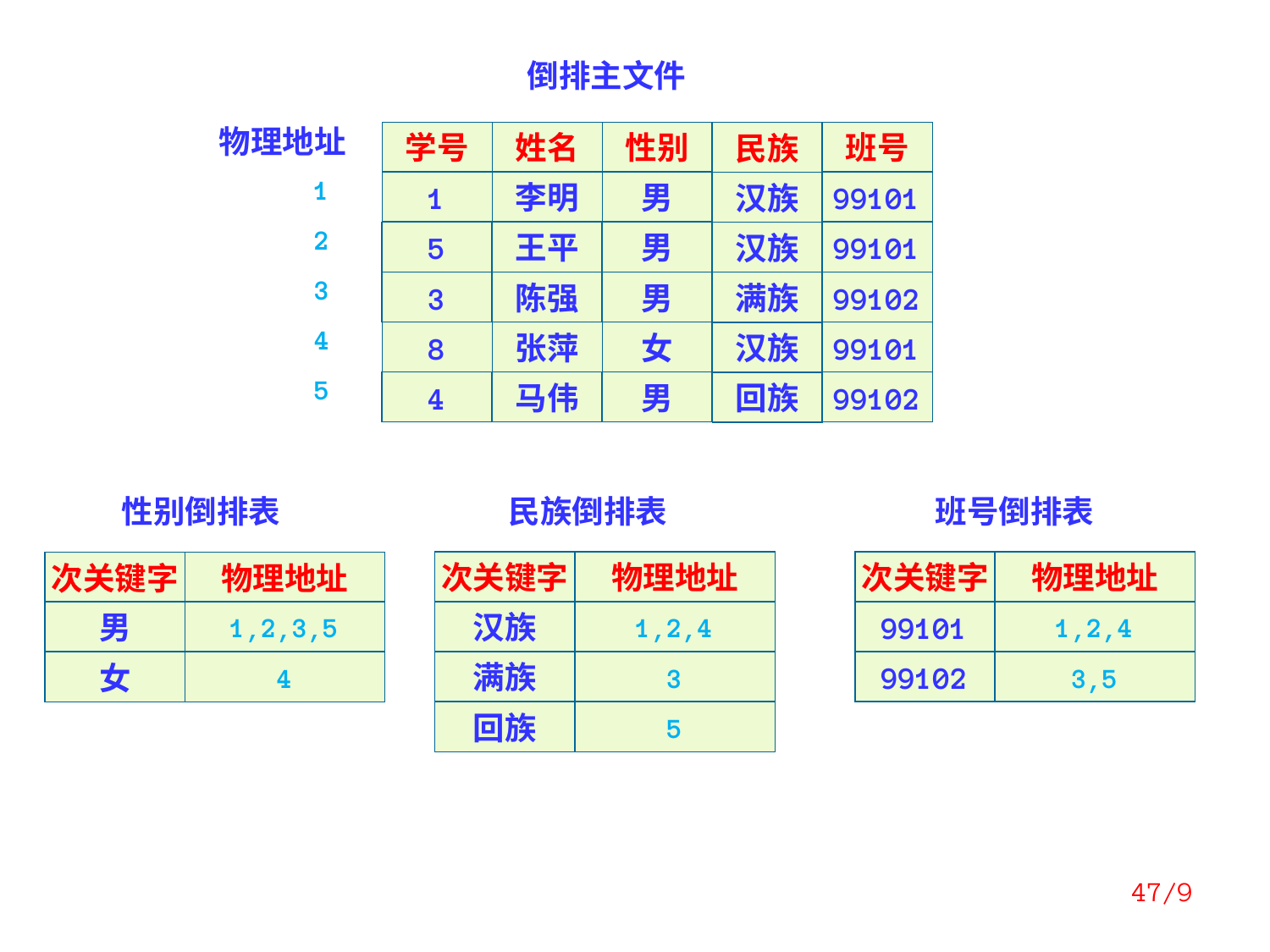

倒排主文件
物理地址
学号
姓名
性别
班号
民族
1
1
李明
男
99101
汉族
2
5
王平
男
99101
汉族
3
3
陈强
男
99102
满族
4
8
张萍
女
99101
汉族
5
4
马伟
男
99102
回族
性别倒排表
次关键字
物理地址
男
1,2,3,5
女
4
民族倒排表
次关键字
物理地址
汉族
1,2,4
满族
3
回族
5
班号倒排表
次关键字
物理地址
99101
1,2,4
99102
3,5

47/9